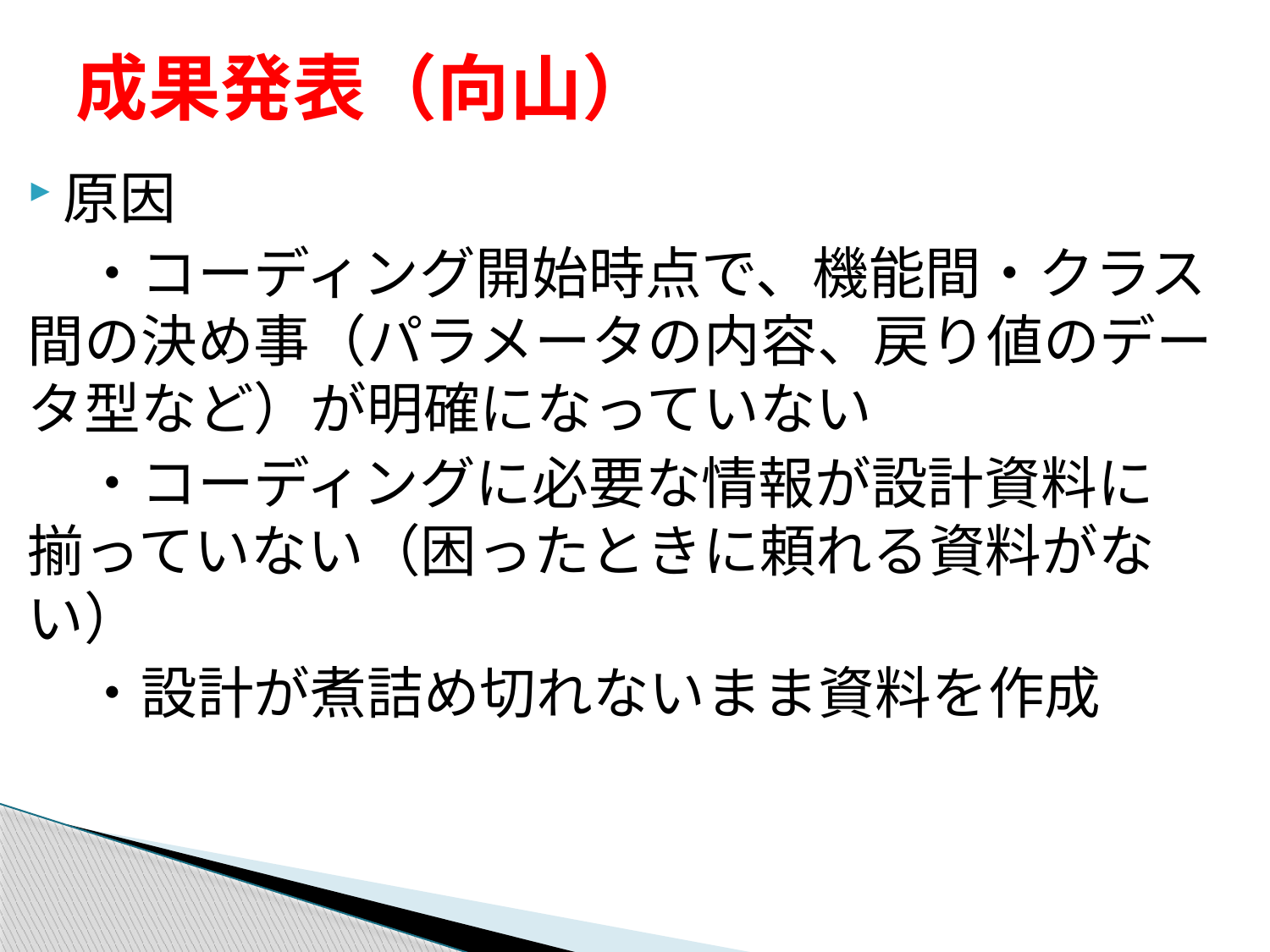

# 成果発表（向山）
原因
　・コーディング開始時点で、機能間・クラス間の決め事（パラメータの内容、戻り値のデータ型など）が明確になっていない
　・コーディングに必要な情報が設計資料に揃っていない（困ったときに頼れる資料がない）
　・設計が煮詰め切れないまま資料を作成